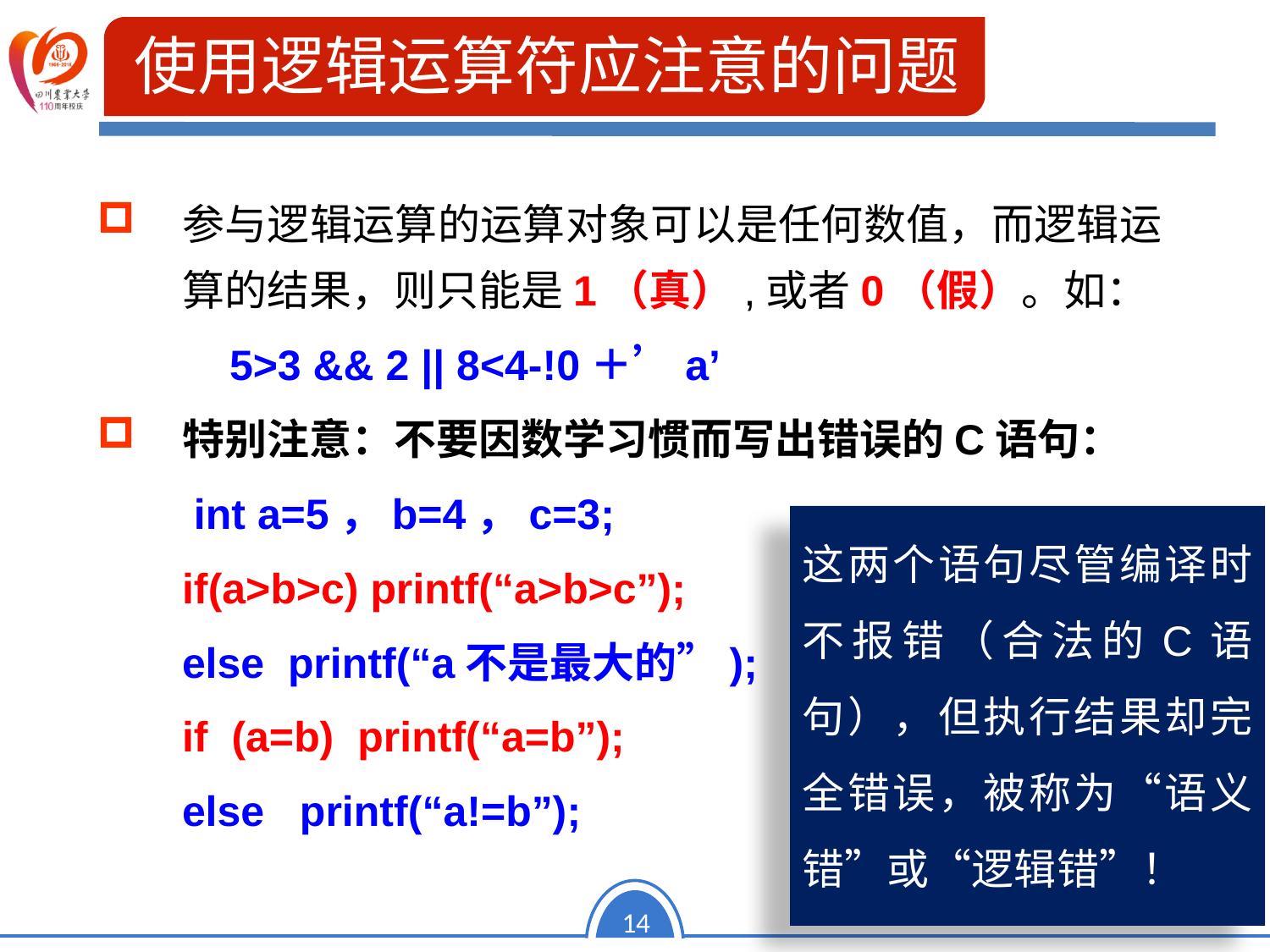

使用逻辑运算符应注意的问题
参与逻辑运算的运算对象可以是任何数值，而逻辑运算的结果，则只能是1（真）,或者0（假）。如：
	    5>3 && 2 || 8<4-!0＋’a’
特别注意：不要因数学习惯而写出错误的C语句：
 	 int a=5，b=4，c=3;
   	if(a>b>c) printf(“a>b>c”);
	else  printf(“a不是最大的”);
	if  (a=b)  printf(“a=b”);
    	else   printf(“a!=b”);

这两个语句尽管编译时不报错（合法的C语句），但执行结果却完全错误，被称为“语义错”或“逻辑错”！